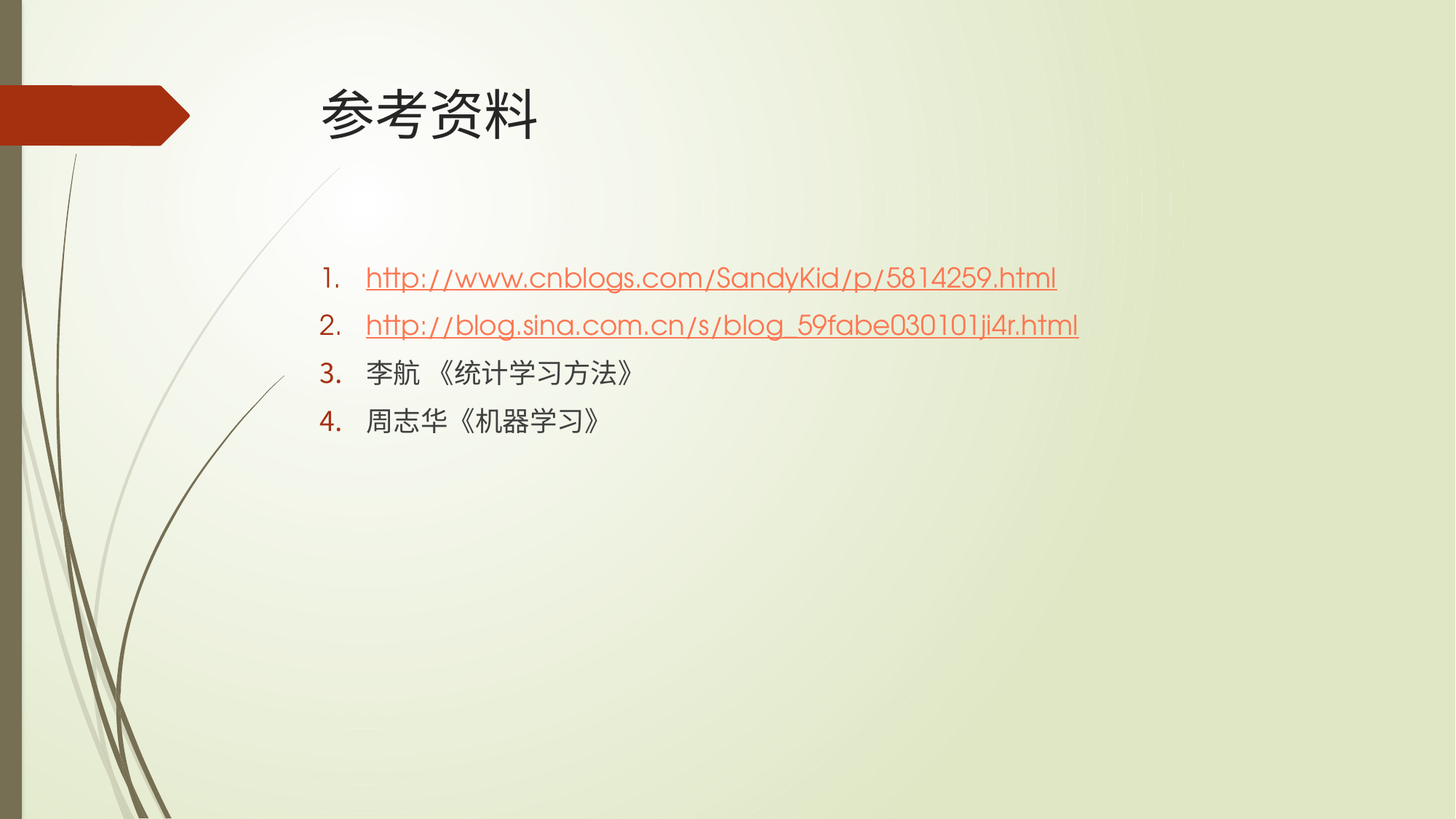

# 参考资料
http://www.cnblogs.com/SandyKid/p/5814259.html
http://blog.sina.com.cn/s/blog_59fabe030101ji4r.html
李航 《统计学习方法》
周志华《机器学习》